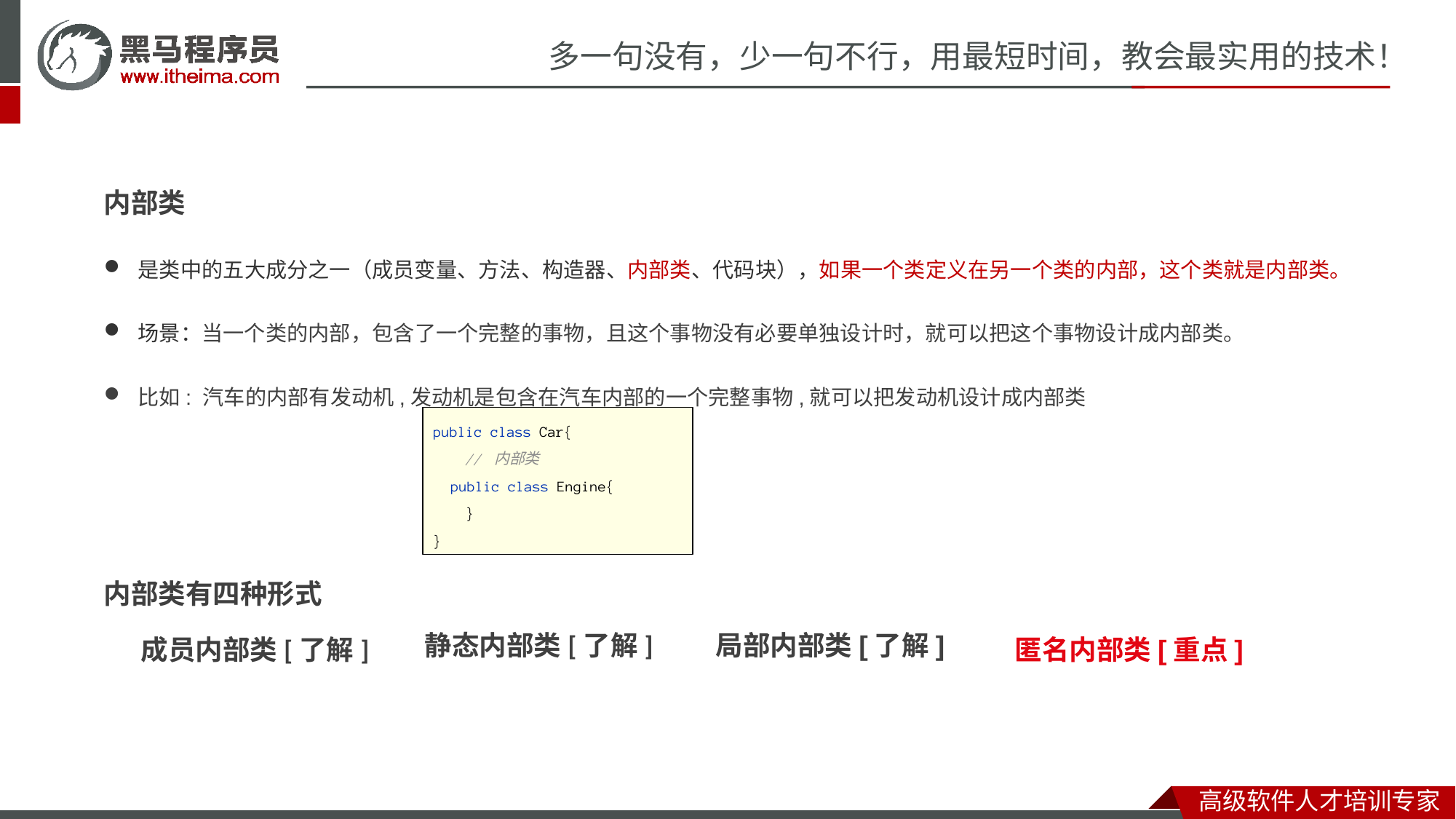

内部类
是类中的五大成分之一（成员变量、方法、构造器、内部类、代码块），如果一个类定义在另一个类的内部，这个类就是内部类。
场景：当一个类的内部，包含了一个完整的事物，且这个事物没有必要单独设计时，就可以把这个事物设计成内部类。
比如: 汽车的内部有发动机,发动机是包含在汽车内部的一个完整事物,就可以把发动机设计成内部类
public class Car{
    // 内部类
    public class Engine{
    }
}
内部类有四种形式
静态内部类[了解]
局部内部类[了解]
成员内部类[了解]
匿名内部类[重点]